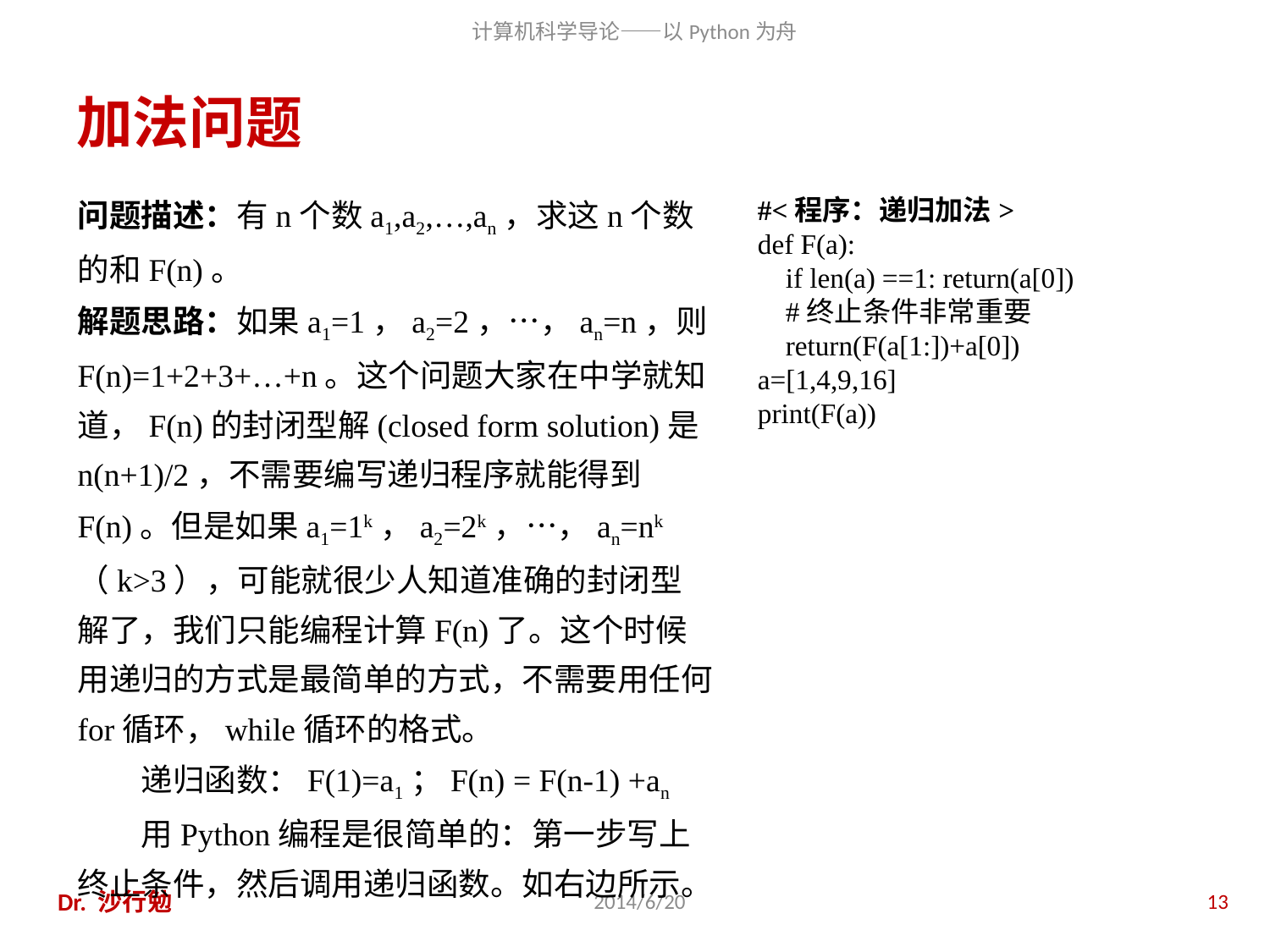

# 加法问题
问题描述：有n个数a1,a2,…,an，求这n个数的和F(n)。
解题思路：如果a1=1，a2=2，…，an=n，则F(n)=1+2+3+…+n。这个问题大家在中学就知道，F(n)的封闭型解(closed form solution)是n(n+1)/2，不需要编写递归程序就能得到F(n)。但是如果a1=1k，a2=2k，…，an=nk（k>3），可能就很少人知道准确的封闭型解了，我们只能编程计算F(n)了。这个时候用递归的方式是最简单的方式，不需要用任何for循环，while循环的格式。
递归函数：F(1)=a1；F(n) = F(n-1) +an
用Python编程是很简单的：第一步写上终止条件，然后调用递归函数。如右边所示。

#<程序：递归加法>
def F(a):
    if len(a) ==1: return(a[0])
    #终止条件非常重要
    return(F(a[1:])+a[0])
a=[1,4,9,16]
print(F(a))
Dr. 沙行勉
2014/6/20
13